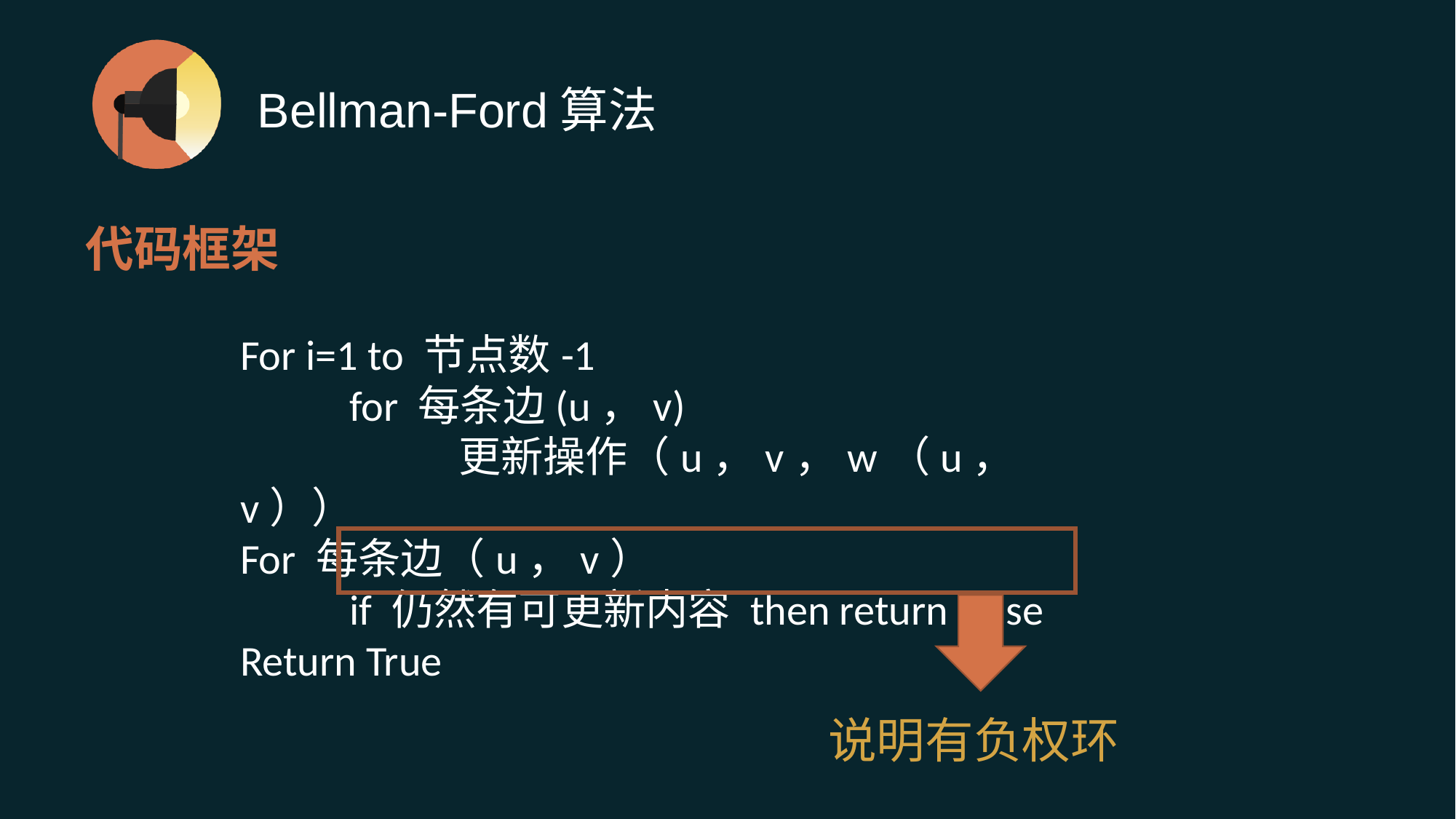

# Bellman-Ford算法
代码框架

For i=1 to 节点数-1
	for 每条边(u，v)
		更新操作（u，v，w（u，v））
For 每条边（u，v）
	if 仍然有可更新内容 then return False
Return True

说明有负权环